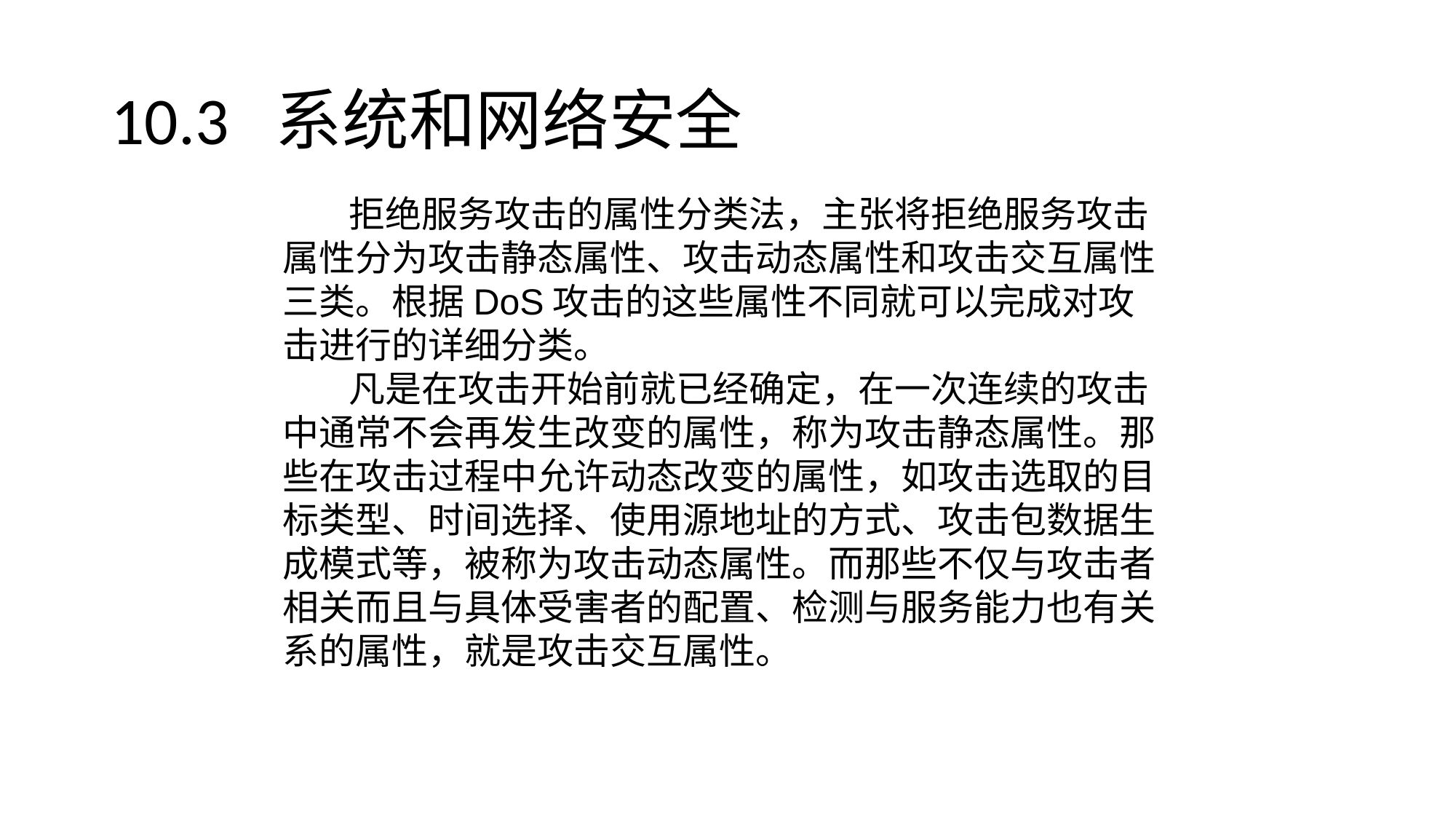

10.3  系统和网络安全
       拒绝服务攻击的属性分类法，主张将拒绝服务攻击属性分为攻击静态属性、攻击动态属性和攻击交互属性三类。根据DoS攻击的这些属性不同就可以完成对攻击进行的详细分类。
       凡是在攻击开始前就已经确定，在一次连续的攻击中通常不会再发生改变的属性，称为攻击静态属性。那些在攻击过程中允许动态改变的属性，如攻击选取的目标类型、时间选择、使用源地址的方式、攻击包数据生成模式等，被称为攻击动态属性。而那些不仅与攻击者相关而且与具体受害者的配置、检测与服务能力也有关系的属性，就是攻击交互属性。
18